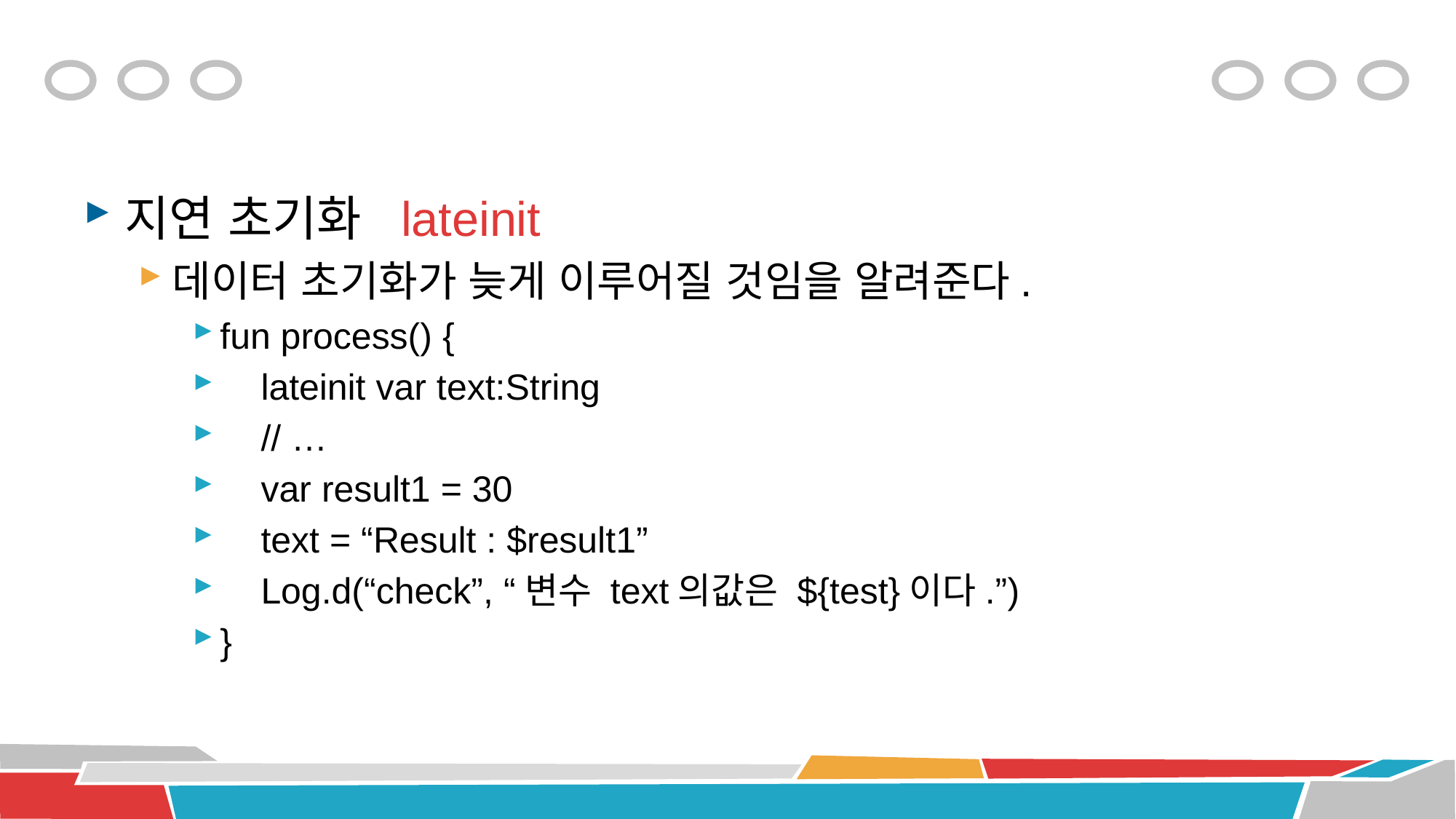

#
지연 초기화  lateinit
데이터 초기화가 늦게 이루어질 것임을 알려준다.
fun process() {
    lateinit var text:String
    // …
    var result1 = 30
    text = “Result : $result1”
    Log.d(“check”, “변수 text의값은 ${test}이다.”)
}